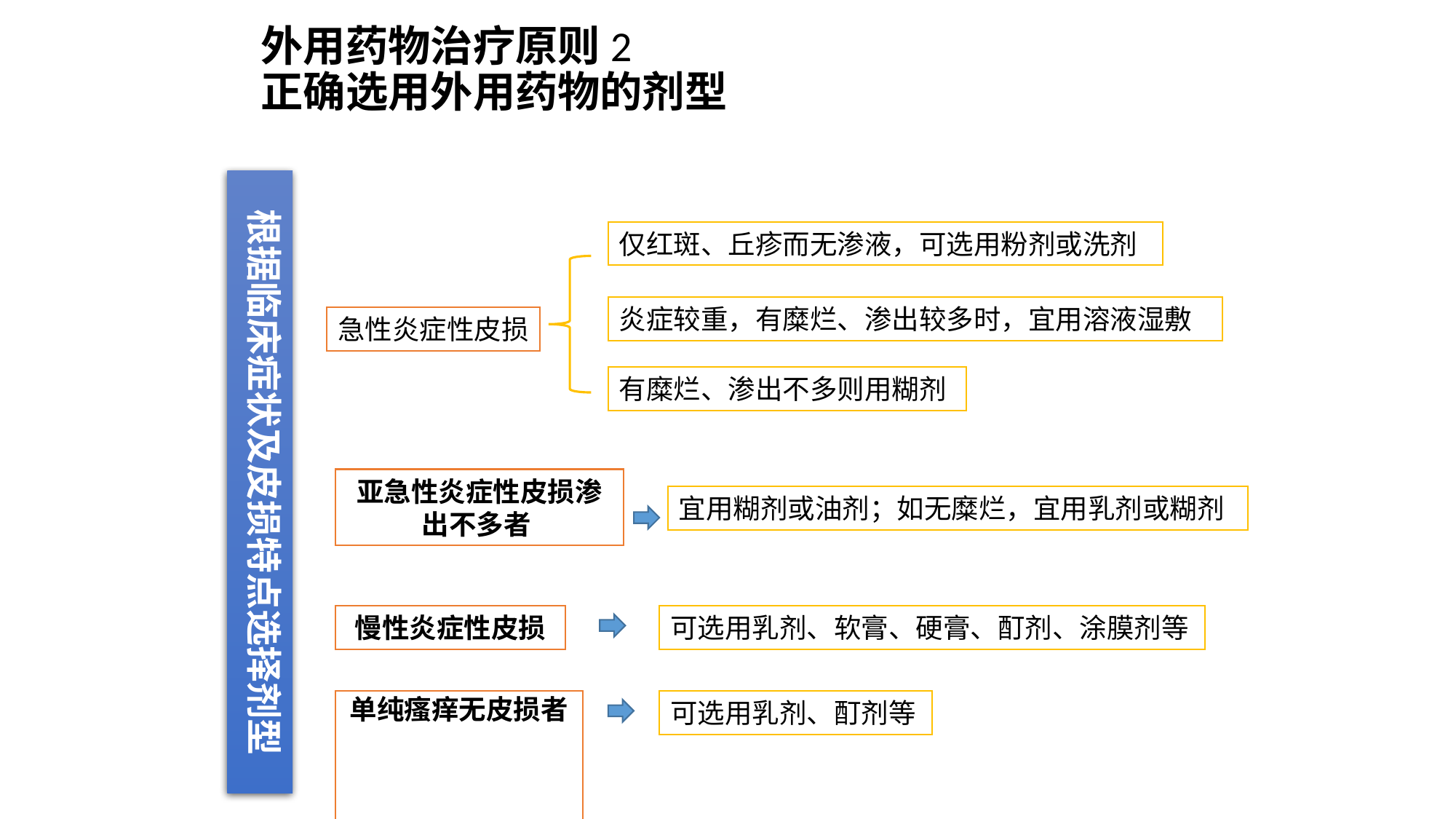

# 外用药物治疗原则2 正确选用外用药物的剂型
根据临床症状及皮损特点选择剂型
仅红斑、丘疹而无渗液，可选用粉剂或洗剂

炎症较重，有糜烂、渗出较多时，宜用溶液湿敷
急性炎症性皮损
有糜烂、渗出不多则用糊剂
亚急性炎症性皮损渗出不多者
宜用糊剂或油剂；如无糜烂，宜用乳剂或糊剂

慢性炎症性皮损
可选用乳剂、软膏、硬膏、酊剂、涂膜剂等

单纯瘙痒无皮损者
可选用乳剂、酊剂等